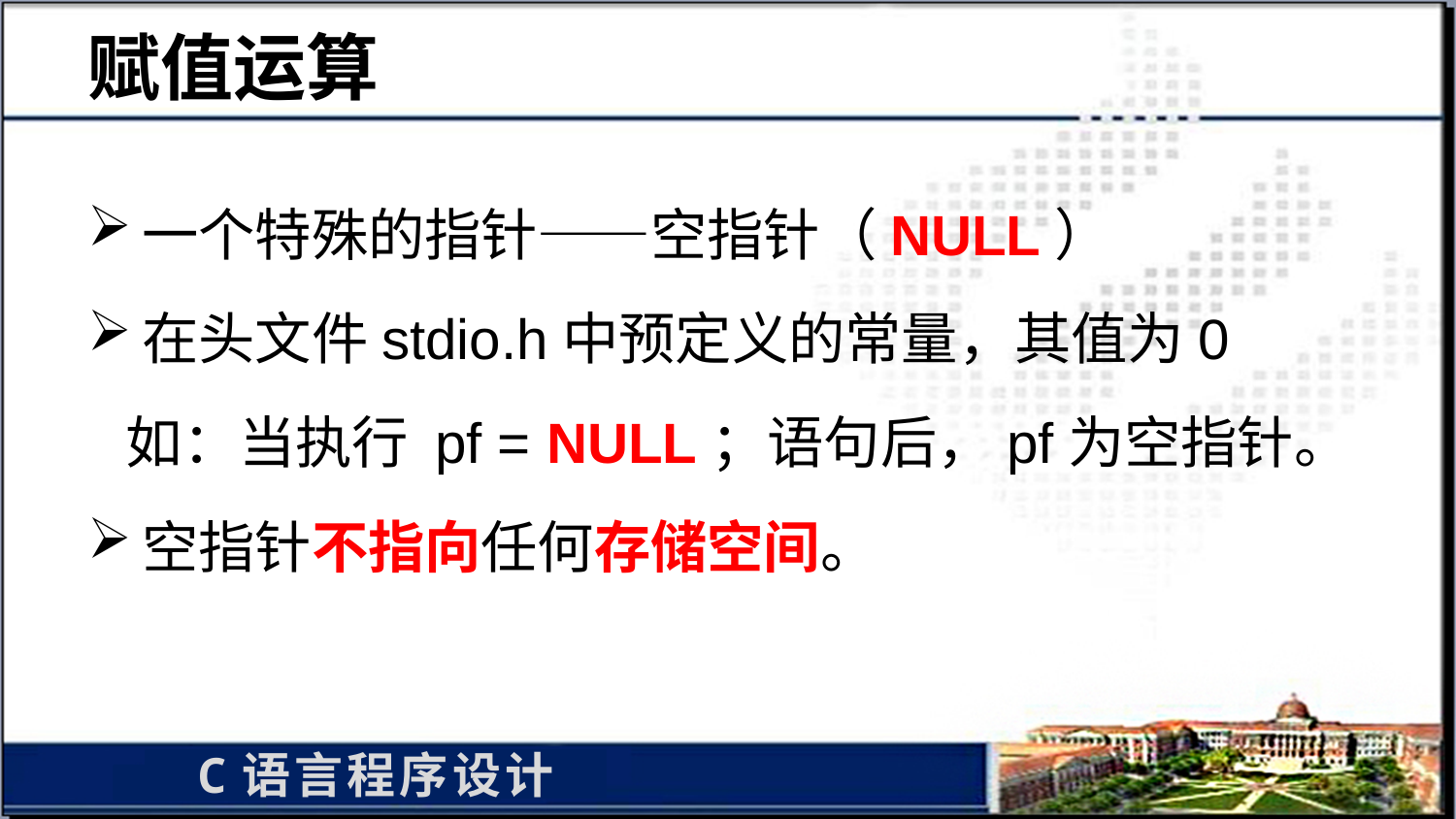

# 赋值运算
一个特殊的指针——空指针（NULL）
在头文件stdio.h中预定义的常量，其值为0
  如：当执行 pf = NULL；语句后，pf为空指针。
空指针不指向任何存储空间。